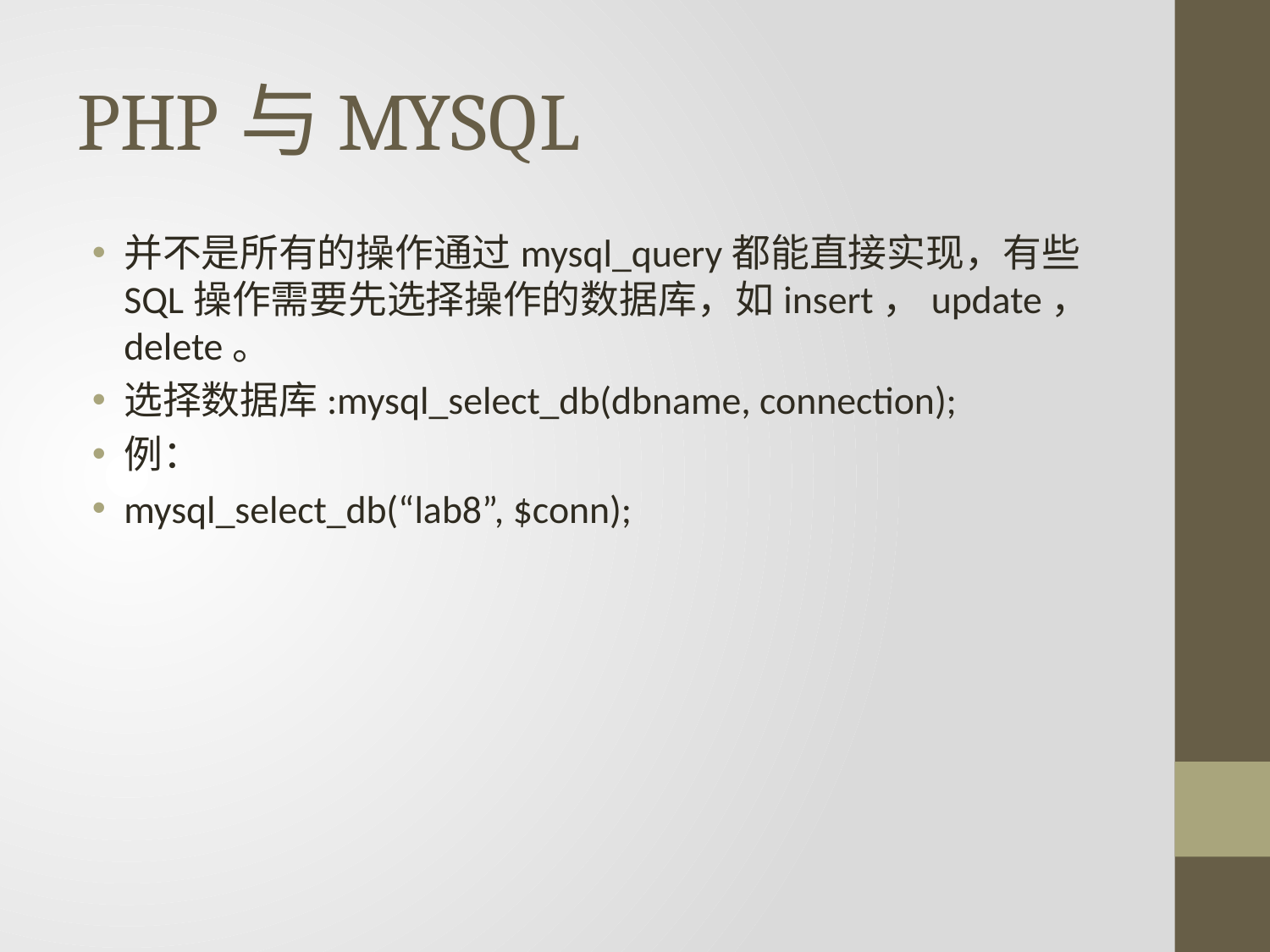

# PHP与MYSQL
并不是所有的操作通过mysql_query都能直接实现，有些SQL操作需要先选择操作的数据库，如insert，update，delete。
选择数据库:mysql_select_db(dbname, connection);
例：
mysql_select_db(“lab8”, $conn);